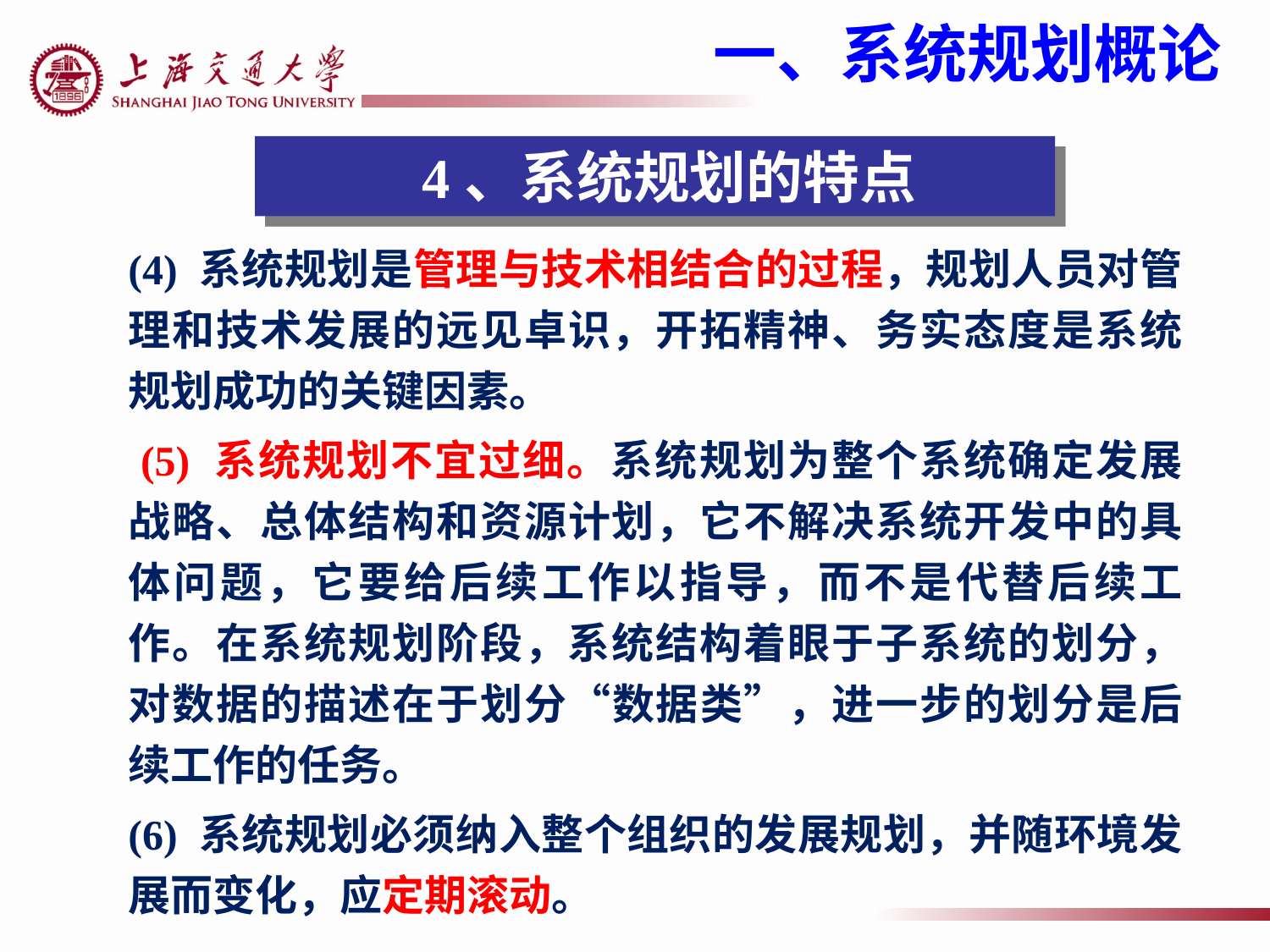

一、系统规划概论
  4、系统规划的特点
(4) 系统规划是管理与技术相结合的过程，规划人员对管理和技术发展的远见卓识，开拓精神、务实态度是系统规划成功的关键因素。
 (5) 系统规划不宜过细。系统规划为整个系统确定发展战略、总体结构和资源计划，它不解决系统开发中的具体问题，它要给后续工作以指导，而不是代替后续工作。在系统规划阶段，系统结构着眼于子系统的划分，对数据的描述在于划分“数据类”，进一步的划分是后续工作的任务。
(6) 系统规划必须纳入整个组织的发展规划，并随环境发展而变化，应定期滚动。